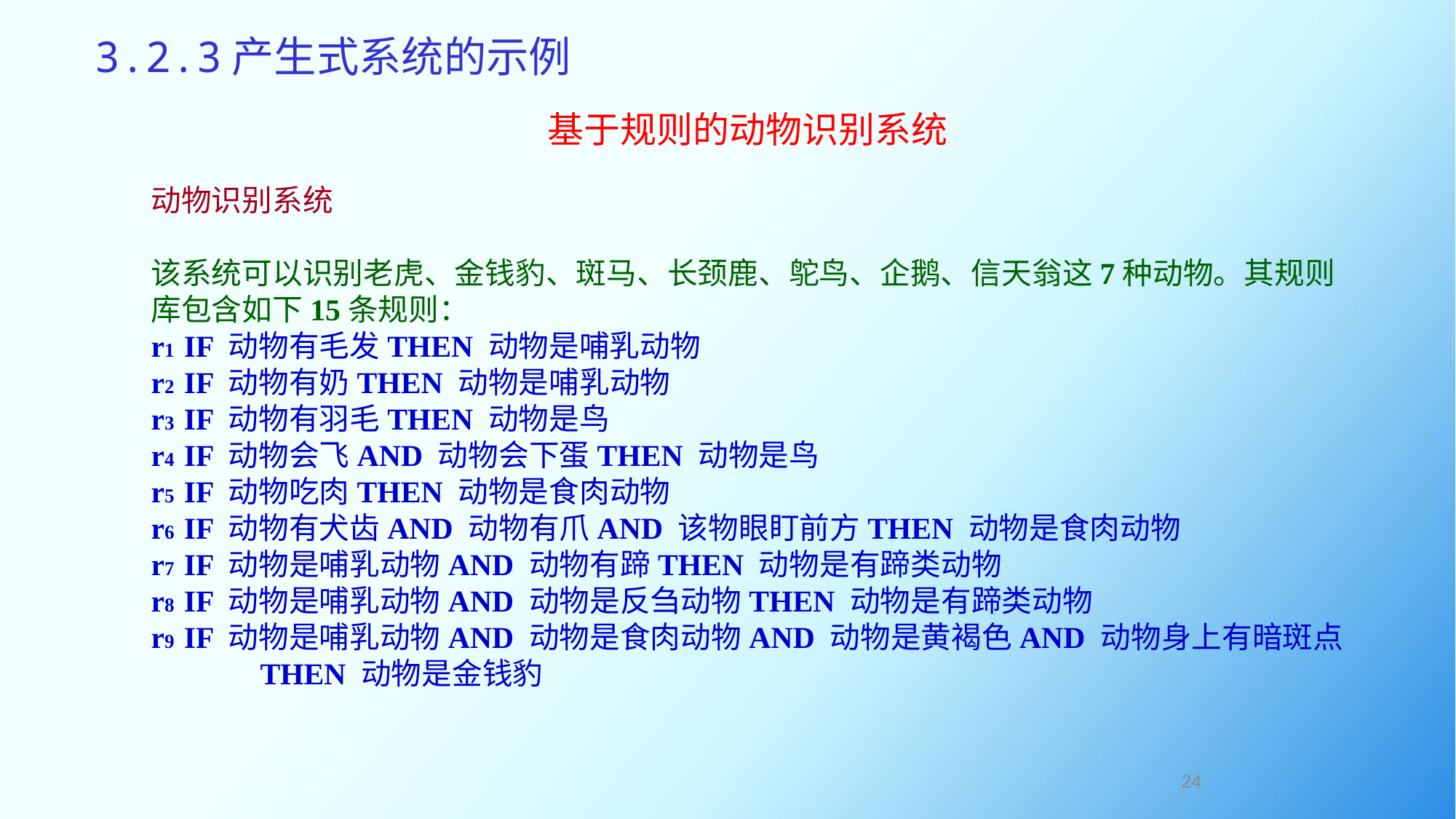

# 3.2.3产生式系统的示例
基于规则的动物识别系统
动物识别系统

该系统可以识别老虎、金钱豹、斑马、长颈鹿、鸵鸟、企鹅、信天翁这7种动物。其规则库包含如下15条规则：
r1  IF 动物有毛发THEN 动物是哺乳动物
r2  IF 动物有奶THEN 动物是哺乳动物
r3  IF 动物有羽毛THEN 动物是鸟
r4  IF 动物会飞AND 动物会下蛋THEN 动物是鸟
r5  IF 动物吃肉THEN 动物是食肉动物
r6  IF 动物有犬齿AND 动物有爪AND 该物眼盯前方THEN 动物是食肉动物
r7  IF 动物是哺乳动物AND 动物有蹄THEN 动物是有蹄类动物
r8  IF 动物是哺乳动物AND 动物是反刍动物THEN 动物是有蹄类动物
r9  IF 动物是哺乳动物AND 动物是食肉动物AND 动物是黄褐色AND 动物身上有暗斑点	THEN 动物是金钱豹
24